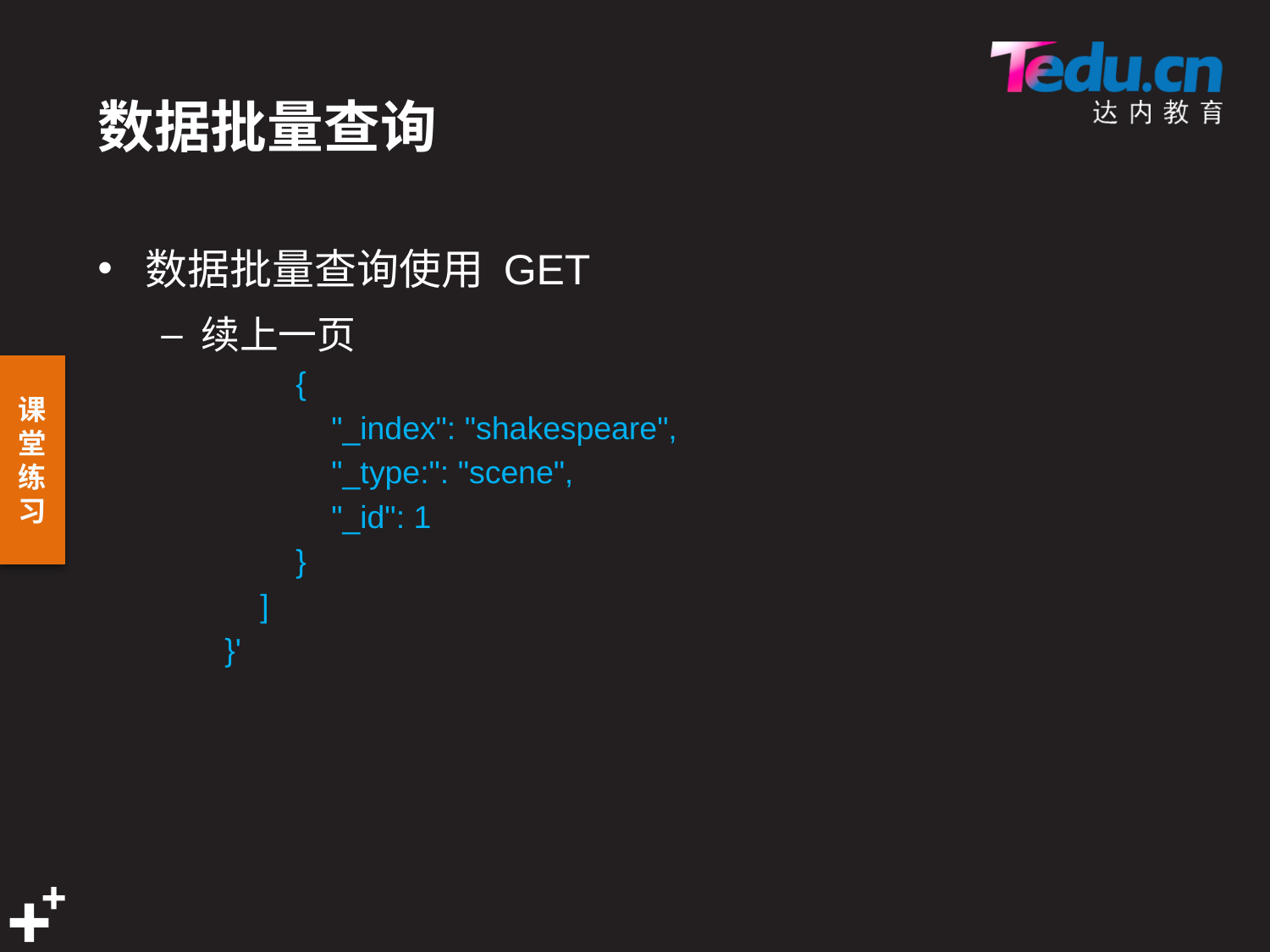

# 数据批量查询
数据批量查询使用 GET
续上一页
        {
            "_index": "shakespeare",
            "_type:": "scene",
            "_id": 1
        }
    ]
}'